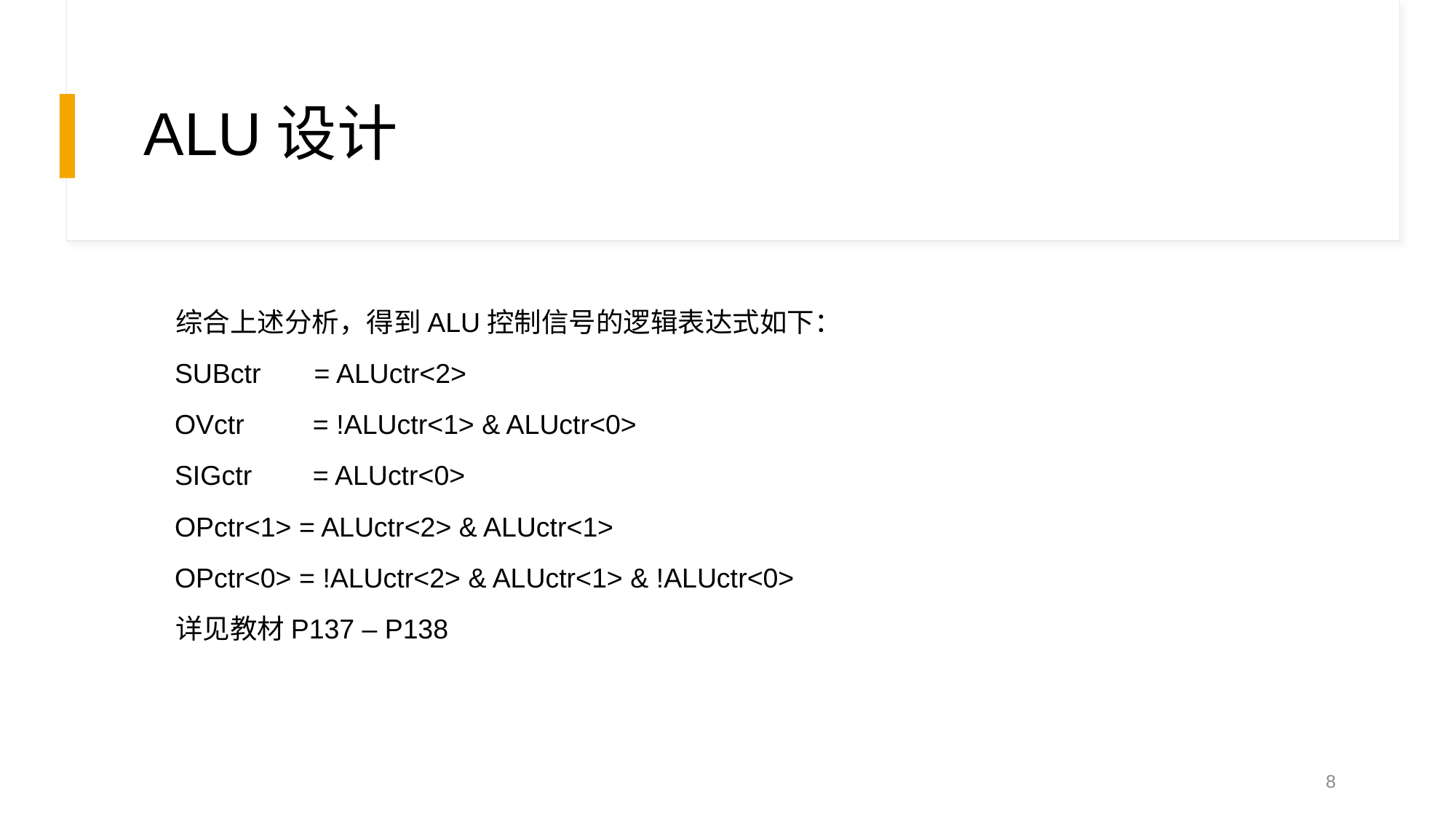

# ALU设计
    综合上述分析，得到ALU控制信号的逻辑表达式如下：
    SUBctr       = ALUctr<2>
    OVctr         = !ALUctr<1> & ALUctr<0>
    SIGctr        = ALUctr<0>
    OPctr<1> = ALUctr<2> & ALUctr<1>
    OPctr<0> = !ALUctr<2> & ALUctr<1> & !ALUctr<0>
    详见教材P137 – P138

8